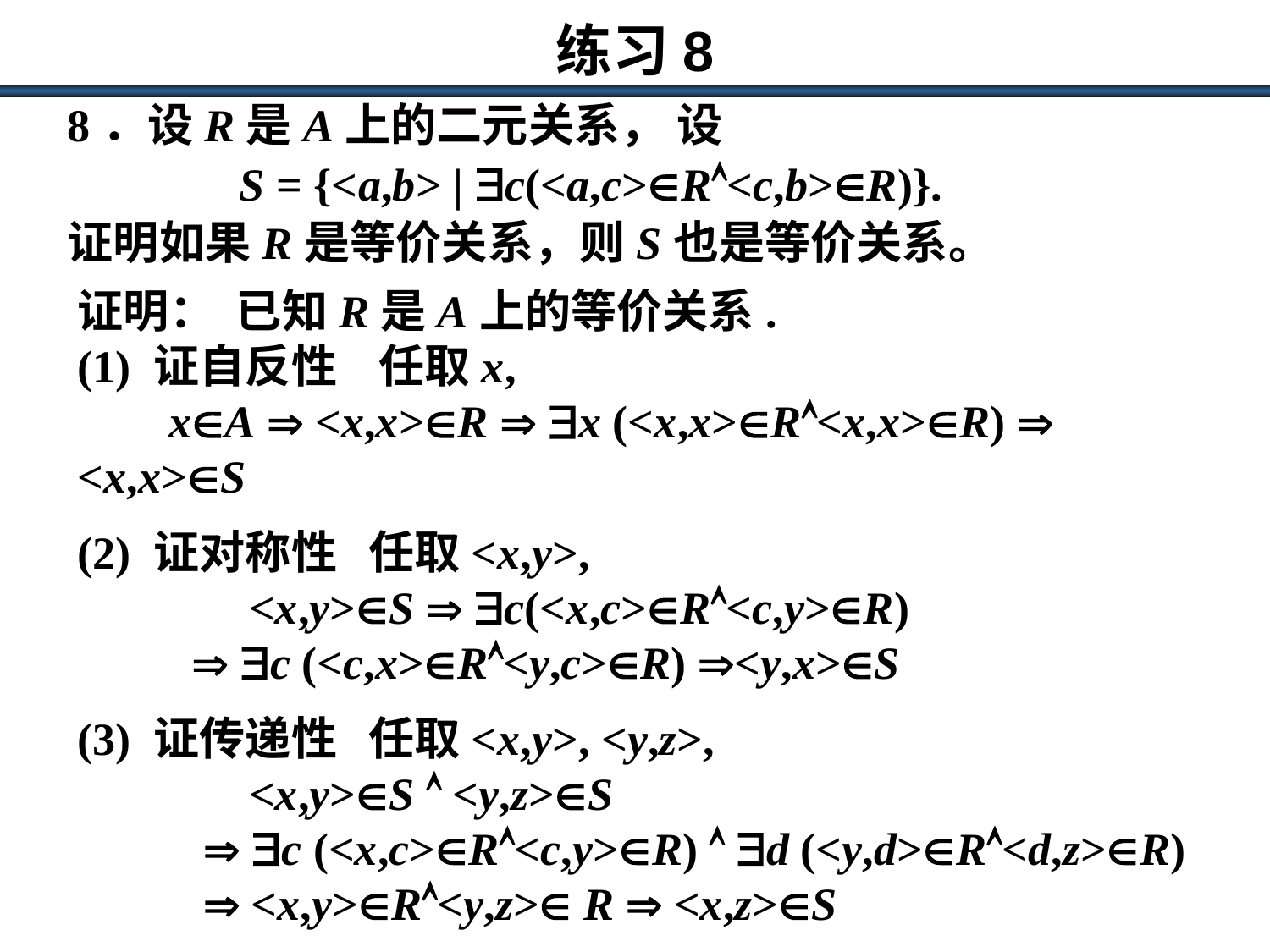

练习8

8．设R是A上的二元关系， 设
               S = {<a,b> | ∃c(<a,c>∈R∧<c,b>∈R)}.
证明如果R是等价关系，则S也是等价关系。
证明：  已知R是A上的等价关系.
(1) 证自反性    任取x,
        x∈A ⇒ <x,x>∈R ⇒ ∃x (<x,x>∈R∧<x,x>∈R) ⇒ <x,x>∈S

(2) 证对称性   任取<x,y>,
               <x,y>∈S ⇒ ∃c(<x,c>∈R∧<c,y>∈R)
          ⇒ ∃c (<c,x>∈R∧<y,c>∈R) ⇒<y,x>∈S

(3) 证传递性   任取<x,y>, <y,z>,
               <x,y>∈S ∧ <y,z>∈S
           ⇒ ∃c (<x,c>∈R∧<c,y>∈R) ∧ ∃d (<y,d>∈R∧<d,z>∈R)
           ⇒ <x,y>∈R∧<y,z>∈ R ⇒ <x,z>∈S